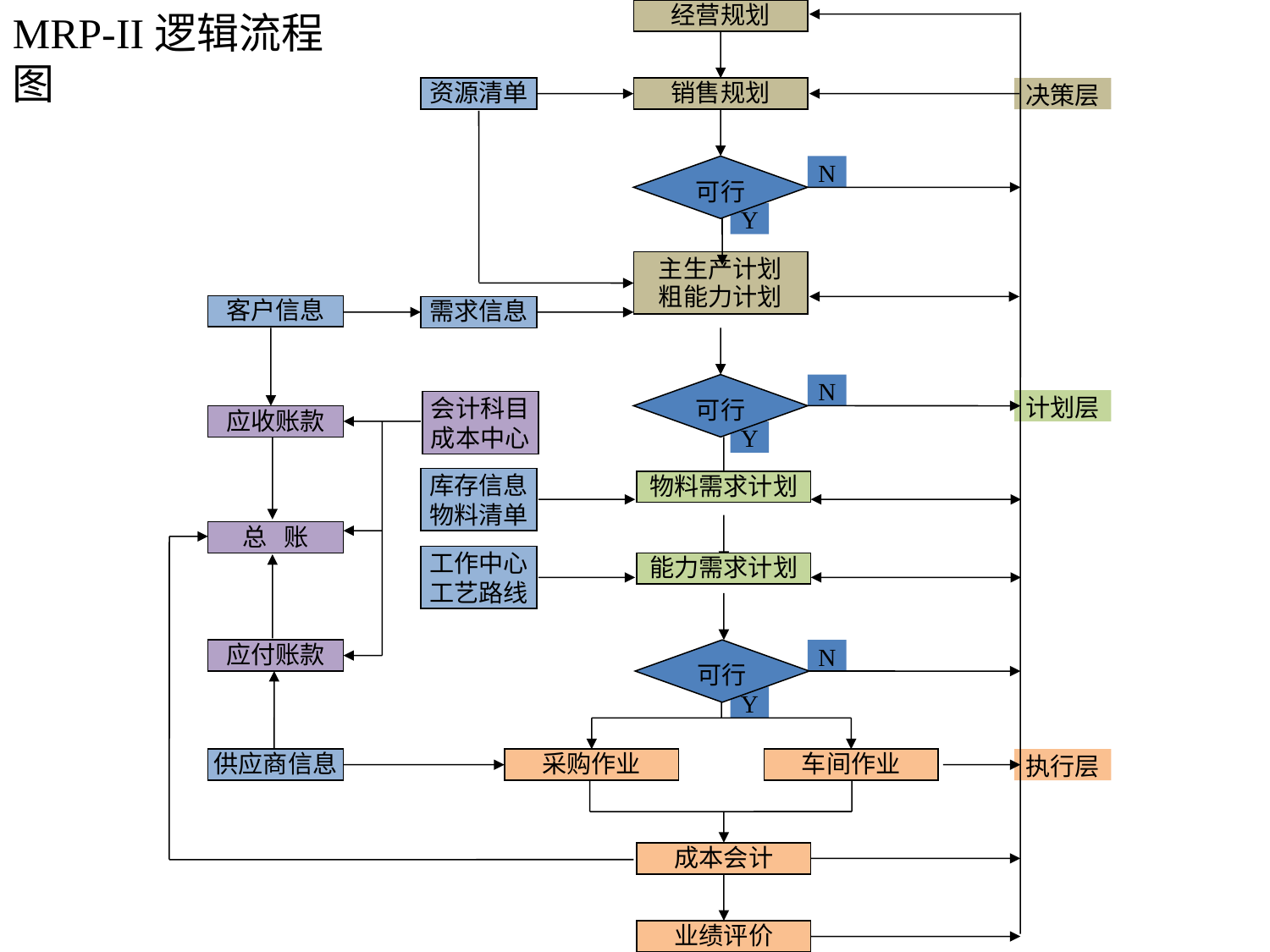

MRP-II逻辑流程图
经营规划

资源清单

销售规划

可行
N

Y

决策层
计划层
执行层
主生产计划
粗能力计划
客户信息
需求信息

可行
N

Y
会计科目
成本中心
应收账款

库存信息
物料清单
物料需求计划

总   账

工作中心
工艺路线
能力需求计划

应付账款

可行
N

Y

供应商信息

采购作业

车间作业

成本会计

业绩评价